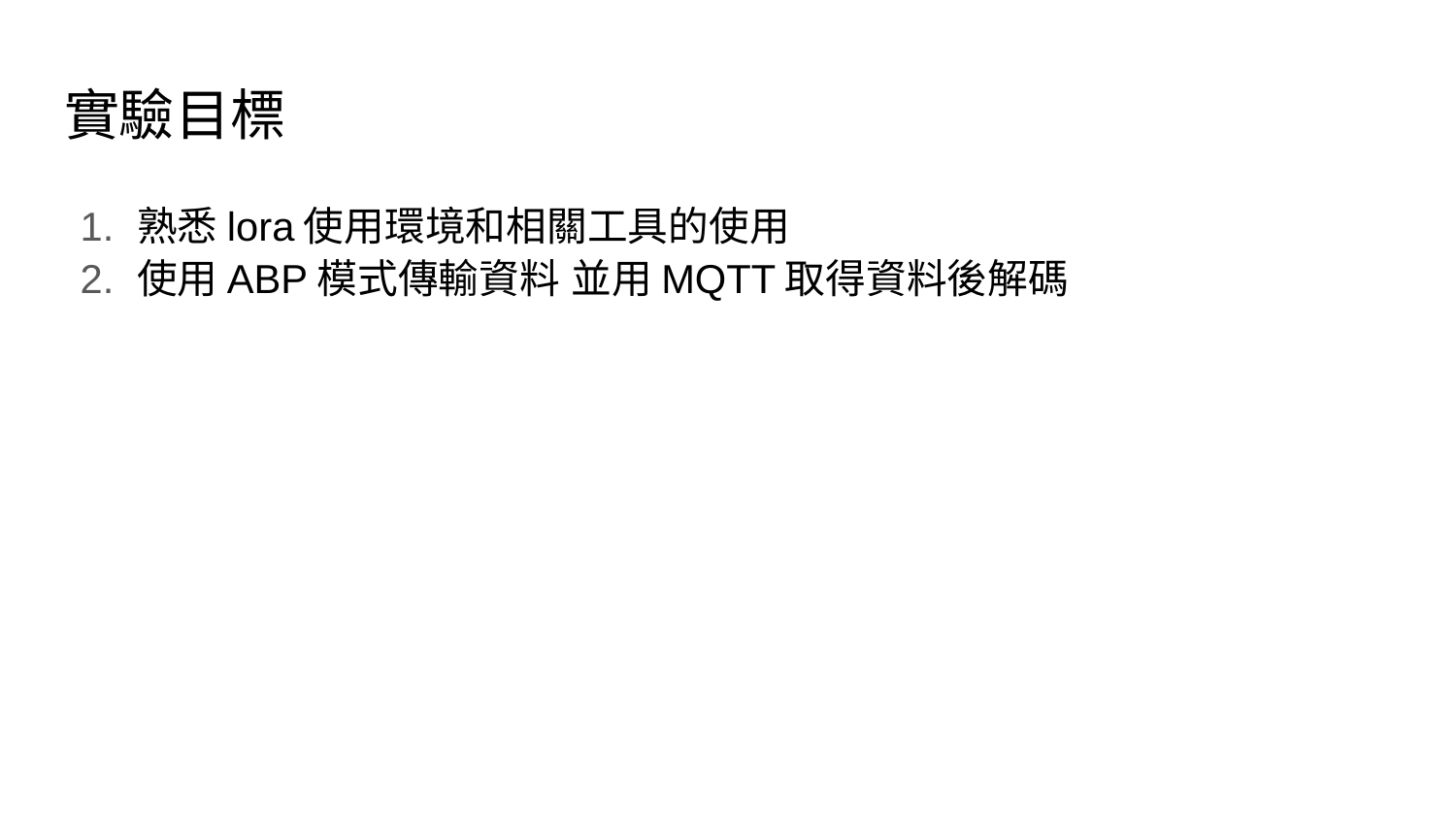

# 實驗目標
熟悉lora使用環境和相關工具的使用
使用ABP模式傳輸資料 並用MQTT取得資料後解碼